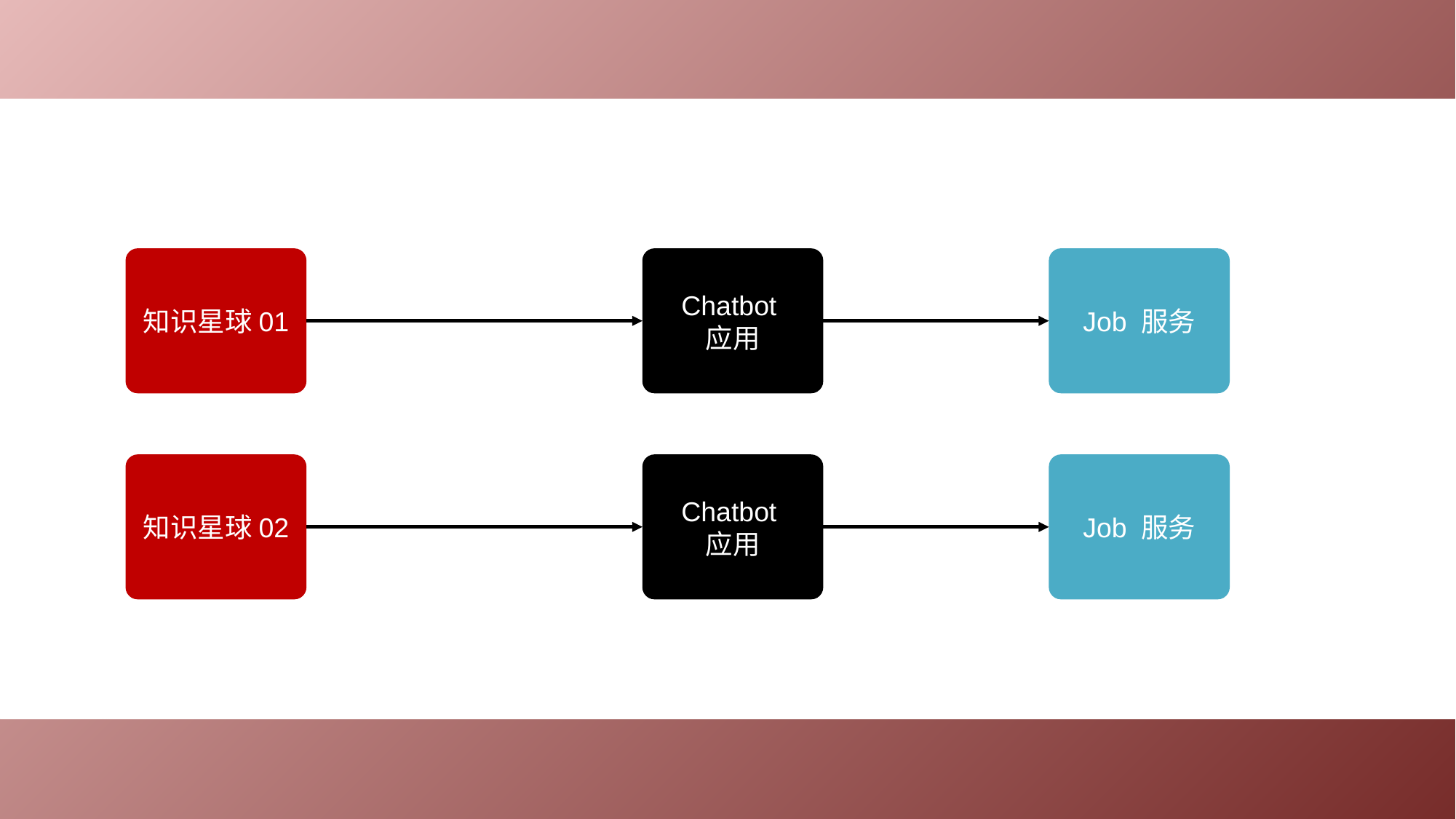

Job 服务
知识星球01
Chatbot
应用
Job 服务
知识星球02
Chatbot
应用